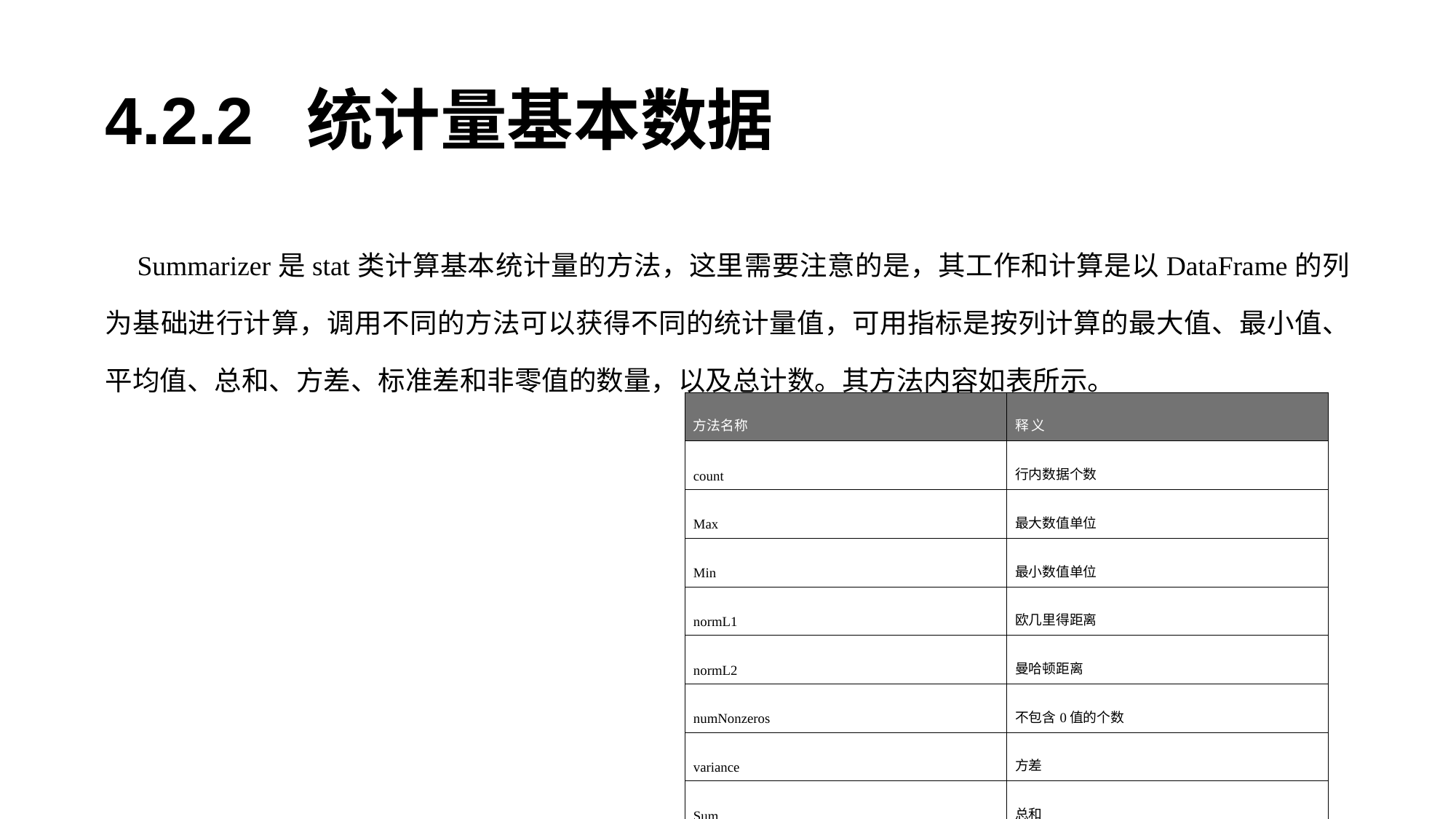

# 4.2.2  统计量基本数据
Summarizer是stat类计算基本统计量的方法，这里需要注意的是，其工作和计算是以DataFrame的列为基础进行计算，调用不同的方法可以获得不同的统计量值，可用指标是按列计算的最大值、最小值、平均值、总和、方差、标准差和非零值的数量，以及总计数。其方法内容如表所示。
| 方法名称 | 释 义 |
| --- | --- |
| count | 行内数据个数 |
| Max | 最大数值单位 |
| Min | 最小数值单位 |
| normL1 | 欧几里得距离 |
| normL2 | 曼哈顿距离 |
| numNonzeros | 不包含0值的个数 |
| variance | 方差 |
| Sum | 总和 |
| Std | 标准差 |
| Mean | 平均值 |